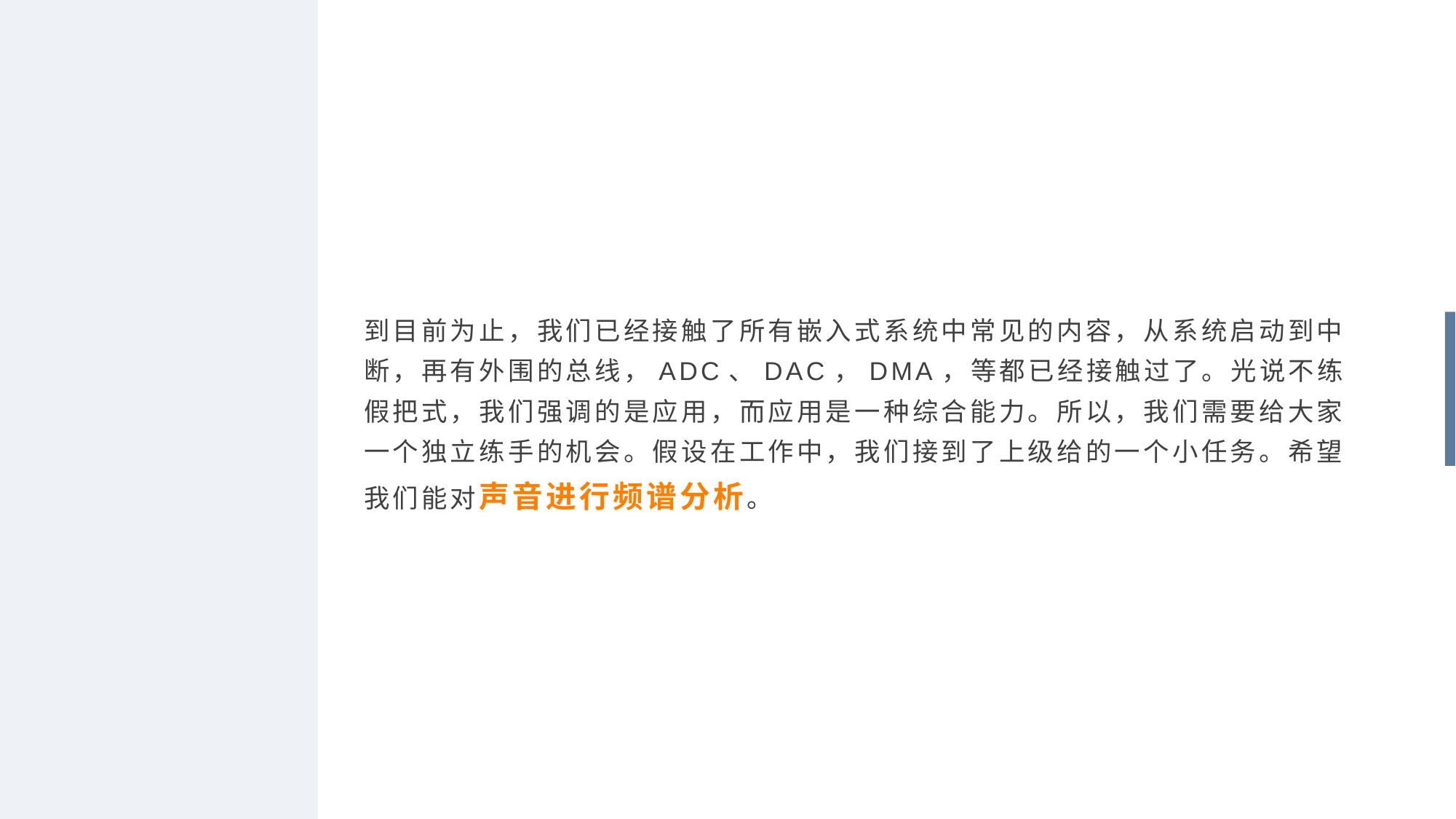

到目前为止，我们已经接触了所有嵌入式系统中常见的内容，从系统启动到中断，再有外围的总线，ADC、DAC，DMA，等都已经接触过了。光说不练假把式，我们强调的是应用，而应用是一种综合能力。所以，我们需要给大家一个独立练手的机会。假设在工作中，我们接到了上级给的一个小任务。希望我们能对声音进行频谱分析。